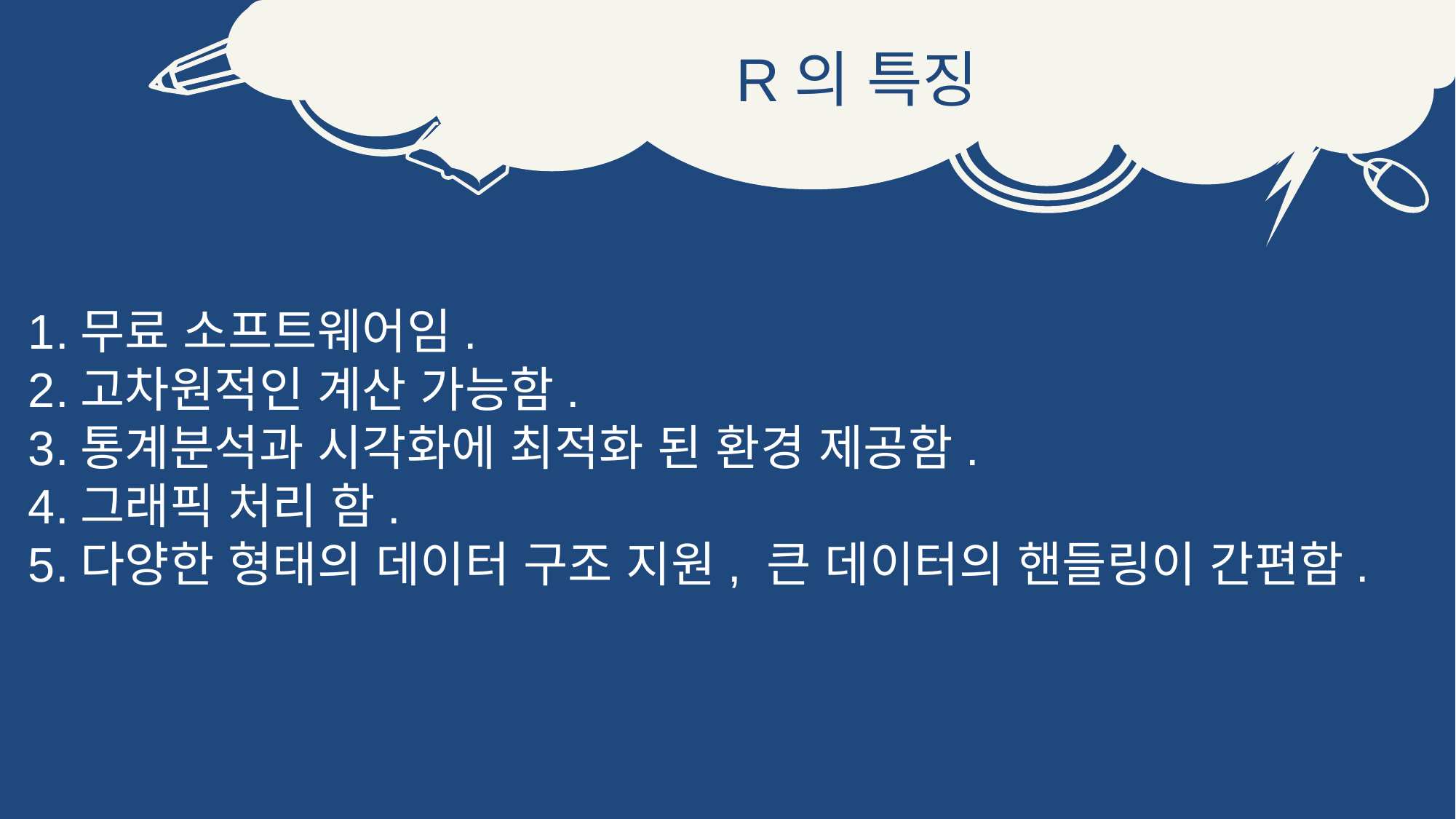

# R의 특징
1.무료 소프트웨어임.
2.고차원적인 계산 가능함.
3.통계분석과 시각화에 최적화 된 환경 제공함.
4.그래픽 처리 함.
5.다양한 형태의 데이터 구조 지원, 큰 데이터의 핸들링이 간편함.